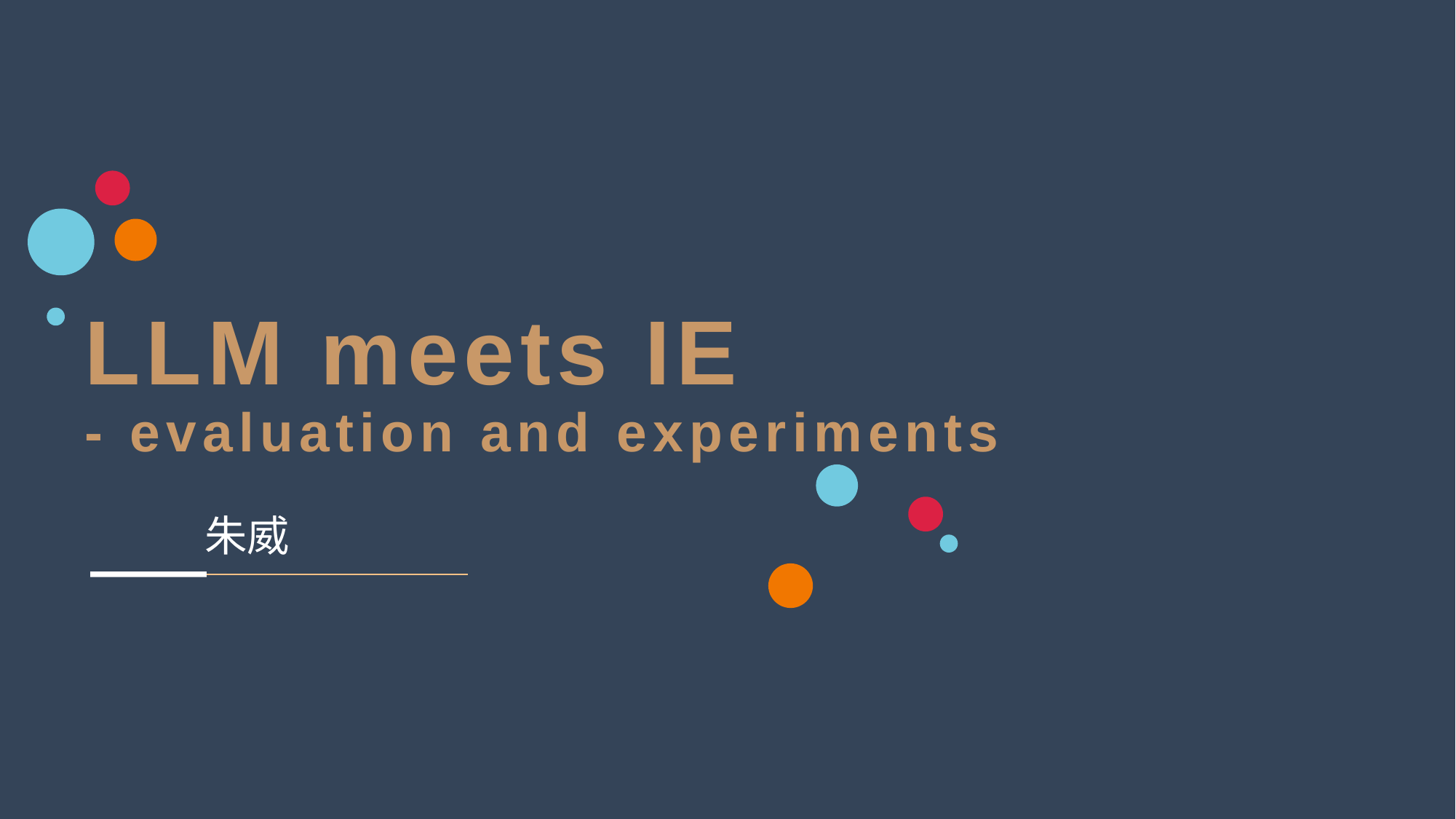

# LLM meets IE - evaluation and experiments
朱威